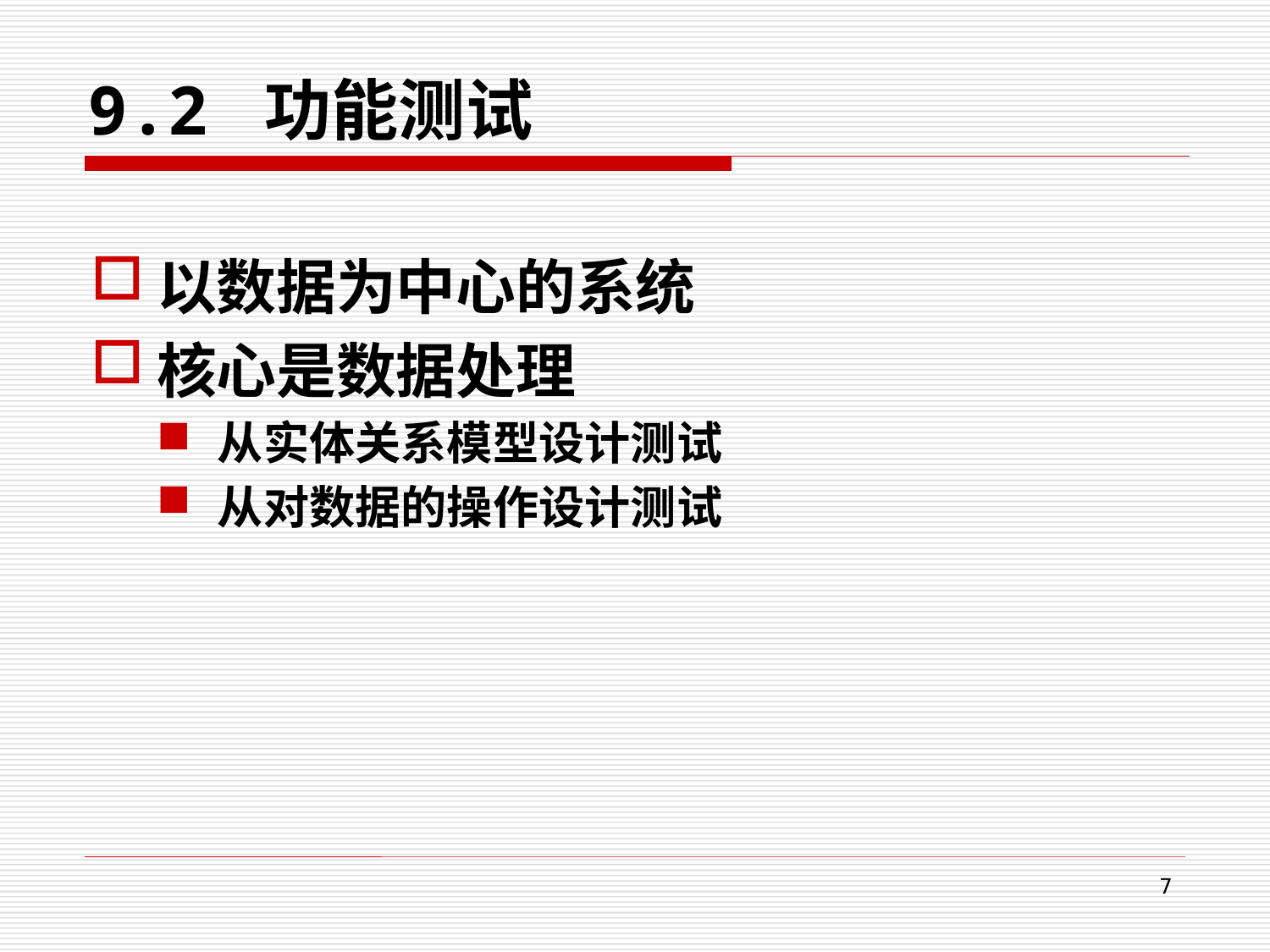

以数据为中心的系统
核心是数据处理
从实体关系模型设计测试
从对数据的操作设计测试
9.2 功能测试
7